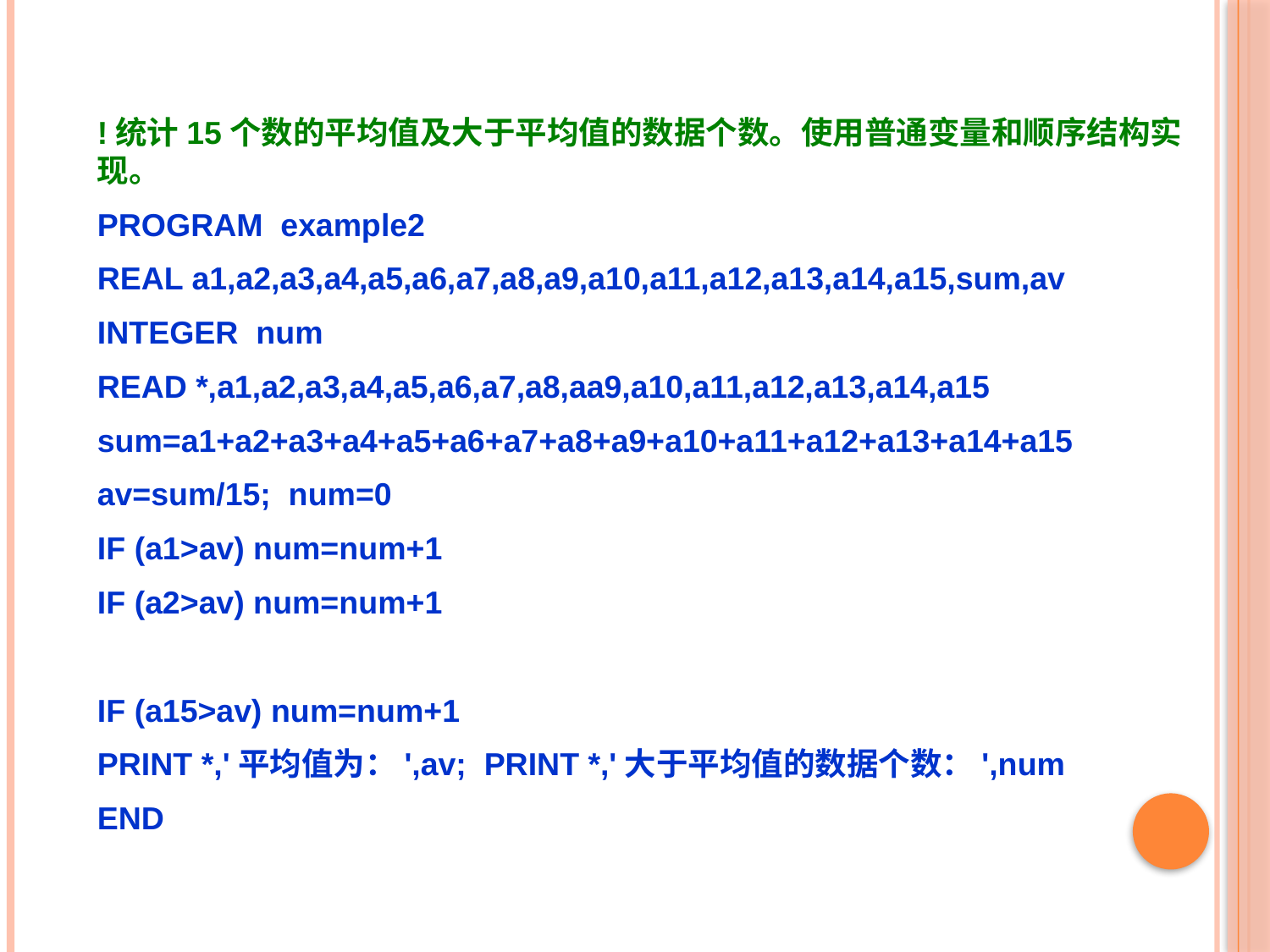

!统计15个数的平均值及大于平均值的数据个数。使用普通变量和顺序结构实现。
PROGRAM  example2
REAL a1,a2,a3,a4,a5,a6,a7,a8,a9,a10,a11,a12,a13,a14,a15,sum,av
INTEGER  num
READ *,a1,a2,a3,a4,a5,a6,a7,a8,aa9,a10,a11,a12,a13,a14,a15
sum=a1+a2+a3+a4+a5+a6+a7+a8+a9+a10+a11+a12+a13+a14+a15
av=sum/15;  num=0
IF (a1>av) num=num+1
IF (a2>av) num=num+1

IF (a15>av) num=num+1
PRINT *,'平均值为：',av;  PRINT *,'大于平均值的数据个数：',num
END